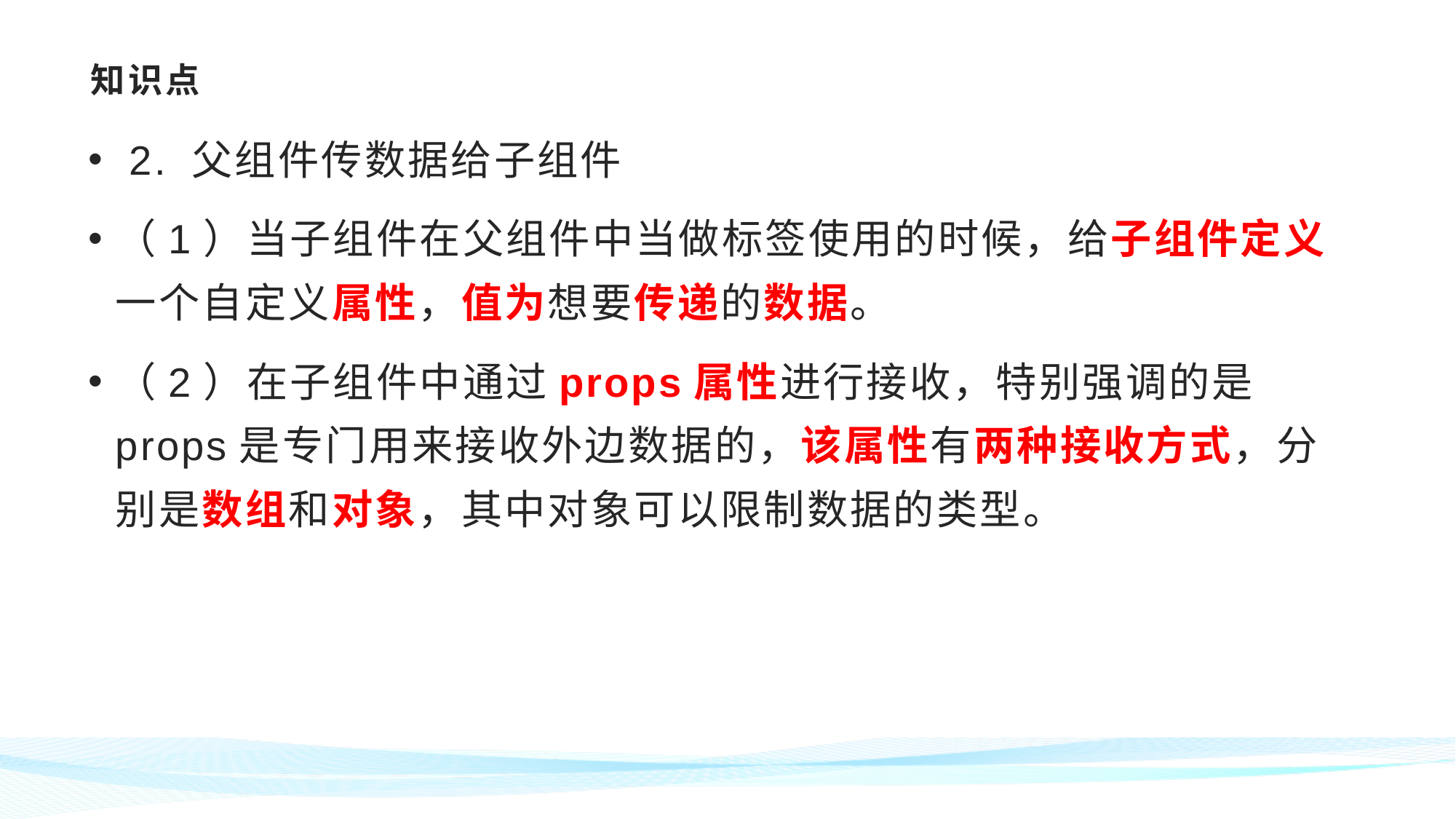

# 知识点
 2. 父组件传数据给子组件
（1）当子组件在父组件中当做标签使用的时候，给子组件定义一个自定义属性，值为想要传递的数据。
（2）在子组件中通过props属性进行接收，特别强调的是props是专门用来接收外边数据的，该属性有两种接收方式，分别是数组和对象，其中对象可以限制数据的类型。